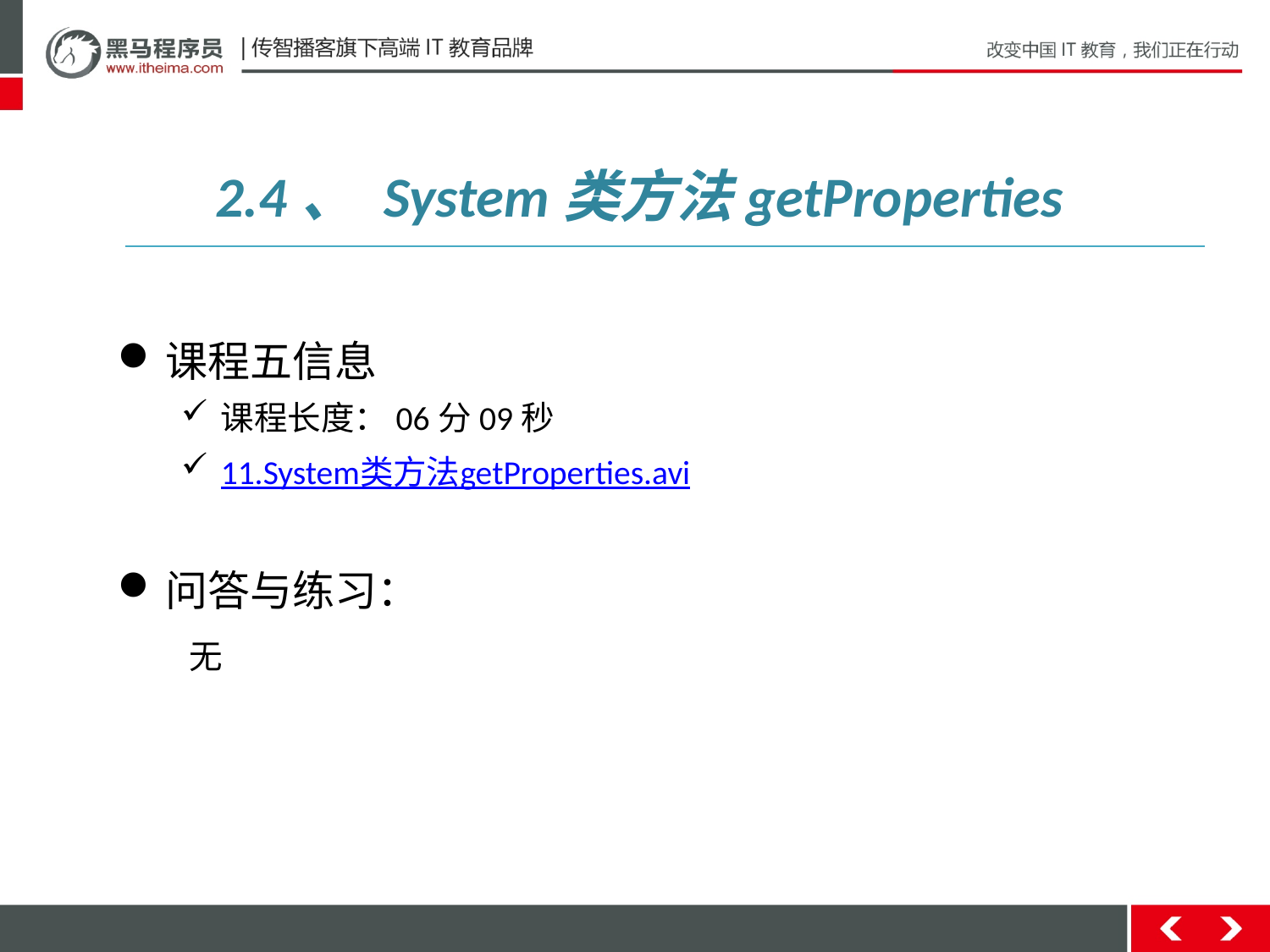

2.4、 System类方法getProperties

课程五信息
课程长度：06分09秒
11.System类方法getProperties.avi

问答与练习：
        无